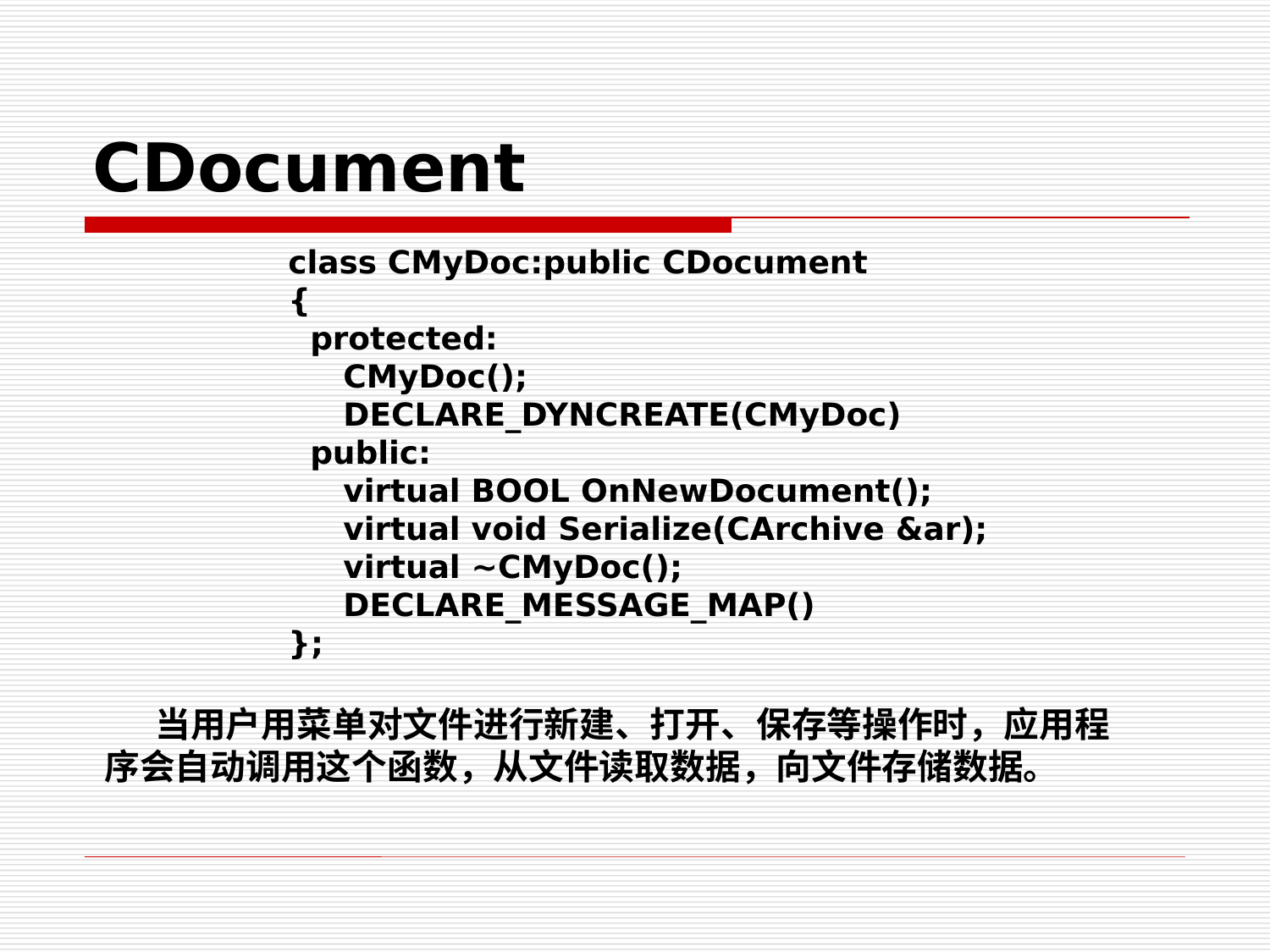

# CDocument
class CMyDoc:public CDocument
{
  protected:
     CMyDoc();
     DECLARE_DYNCREATE(CMyDoc)
  public:
     virtual BOOL OnNewDocument();
     virtual void Serialize(CArchive &ar);
     virtual ~CMyDoc();
     DECLARE_MESSAGE_MAP()
};
      当用户用菜单对文件进行新建、打开、保存等操作时，应用程序会自动调用这个函数，从文件读取数据，向文件存储数据。